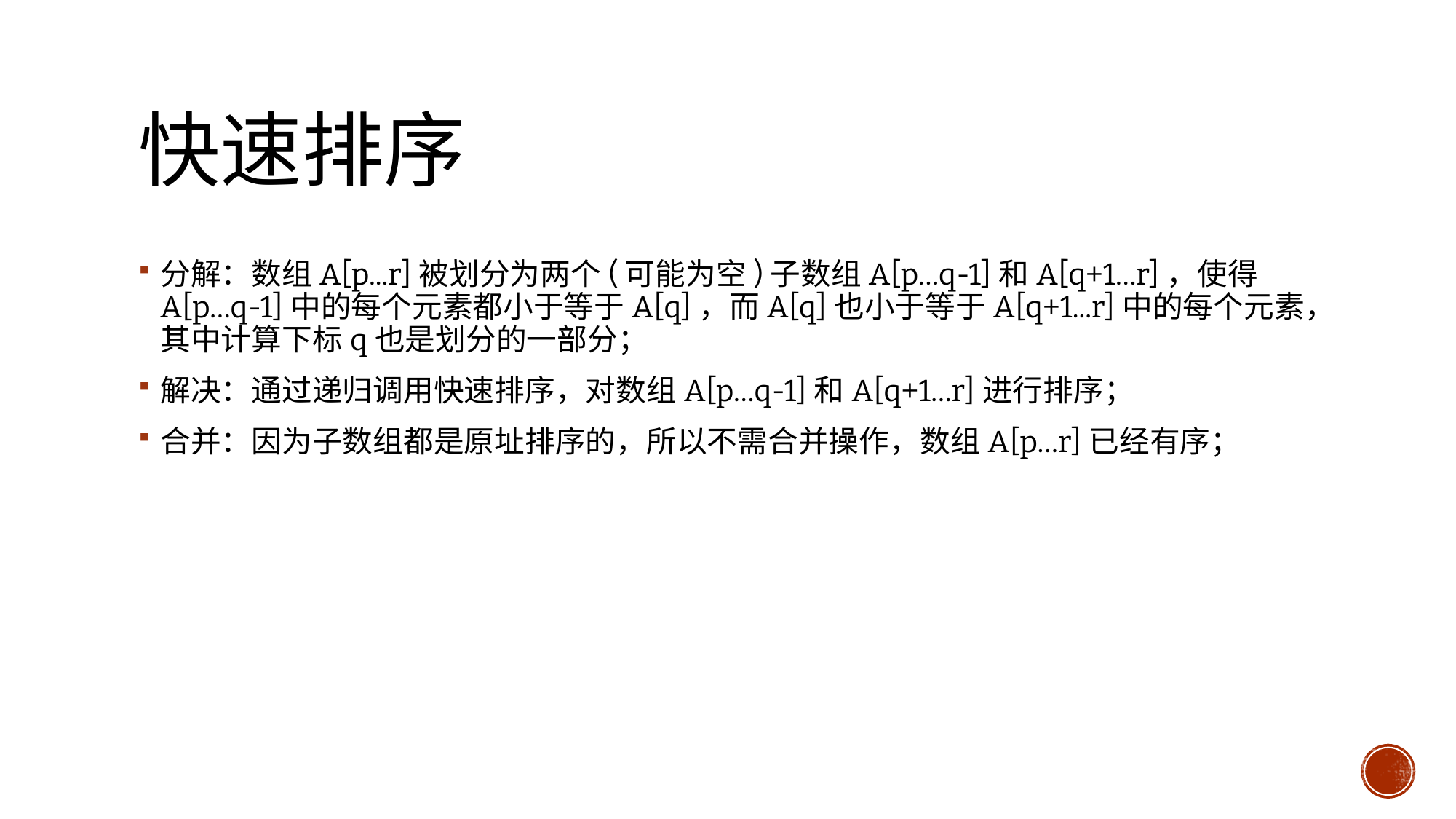

# 快速排序
分解：数组A[p...r]被划分为两个(可能为空)子数组A[p…q-1]和A[q+1…r]，使得A[p…q-1]中的每个元素都小于等于A[q]，而A[q]也小于等于A[q+1...r]中的每个元素，其中计算下标q也是划分的一部分；
解决：通过递归调用快速排序，对数组A[p…q-1]和A[q+1…r]进行排序；
合并：因为子数组都是原址排序的，所以不需合并操作，数组A[p…r]已经有序；